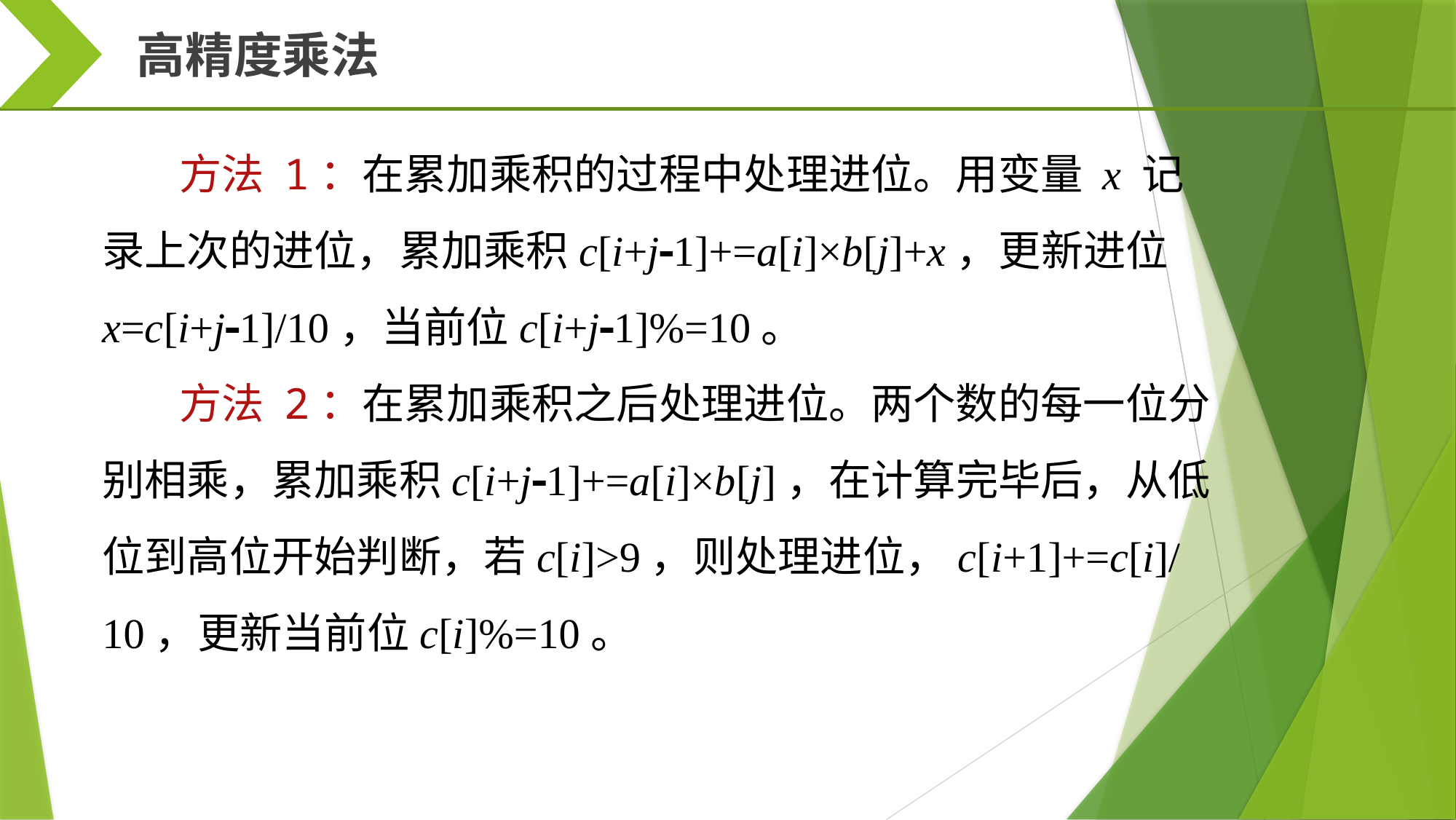

高精度乘法
方法 1：在累加乘积的过程中处理进位。用变量 x 记录上次的进位，累加乘积c[i+j−1]+=a[i]×b[j]+x，更新进位x=c[i+j−1]/10，当前位c[i+j−1]%=10。
方法 2：在累加乘积之后处理进位。两个数的每一位分别相乘，累加乘积c[i+j−1]+=a[i]×b[j]，在计算完毕后，从低位到高位开始判断，若c[i]>9，则处理进位，c[i+1]+=c[i]/10，更新当前位c[i]%=10。